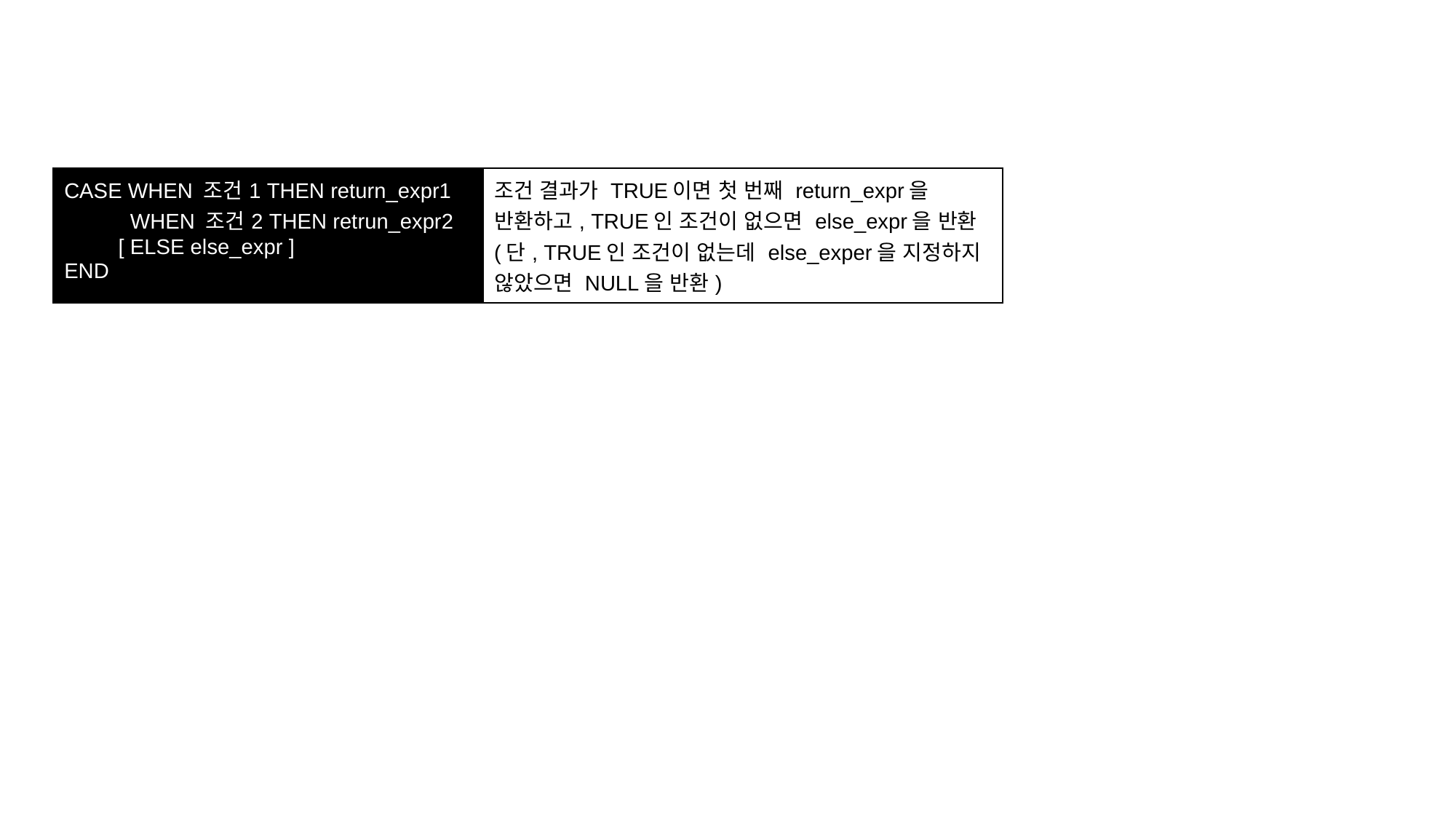

| CASE WHEN 조건1 THEN return\_expr1 WHEN 조건2 THEN retrun\_expr2 [ ELSE else\_expr ] END | 조건 결과가 TRUE이면 첫 번째 return\_expr을 반환하고, TRUE인 조건이 없으면 else\_expr을 반환 (단, TRUE인 조건이 없는데 else\_exper을 지정하지 않았으면 NULL을 반환) |
| --- | --- |